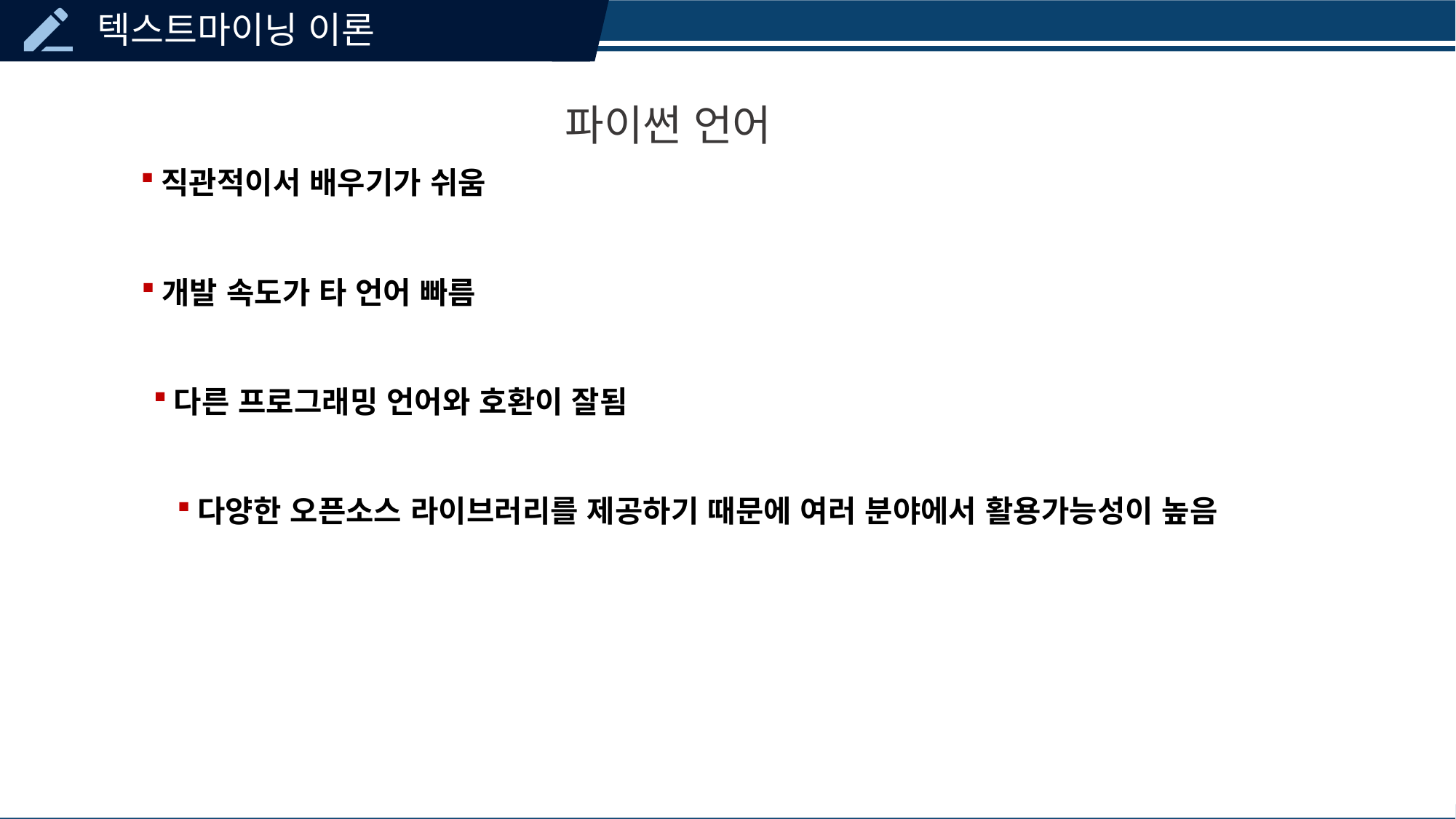

파이썬 언어
직관적이서 배우기가 쉬움
개발 속도가 타 언어 빠름
다른 프로그래밍 언어와 호환이 잘됨
다양한 오픈소스 라이브러리를 제공하기 때문에 여러 분야에서 활용가능성이 높음